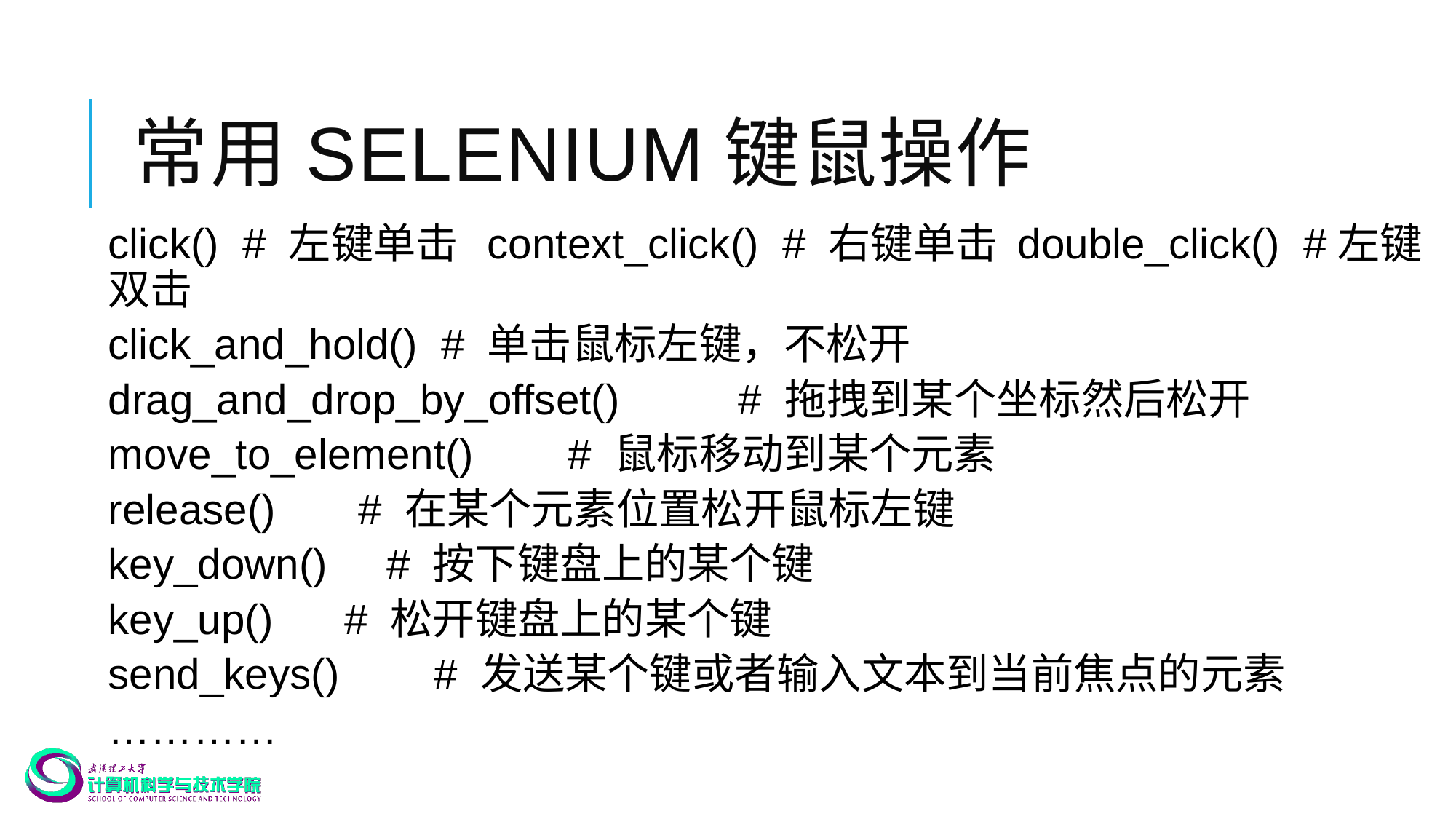

# 常用Selenium键鼠操作
click()  # 左键单击  context_click()  # 右键单击 double_click()  #左键双击
click_and_hold()  # 单击鼠标左键，不松开
drag_and_drop_by_offset()          # 拖拽到某个坐标然后松开
move_to_element()        # 鼠标移动到某个元素
release()       # 在某个元素位置松开鼠标左键
key_down()     # 按下键盘上的某个键
key_up()      # 松开键盘上的某个键
send_keys()        # 发送某个键或者输入文本到当前焦点的元素
…………